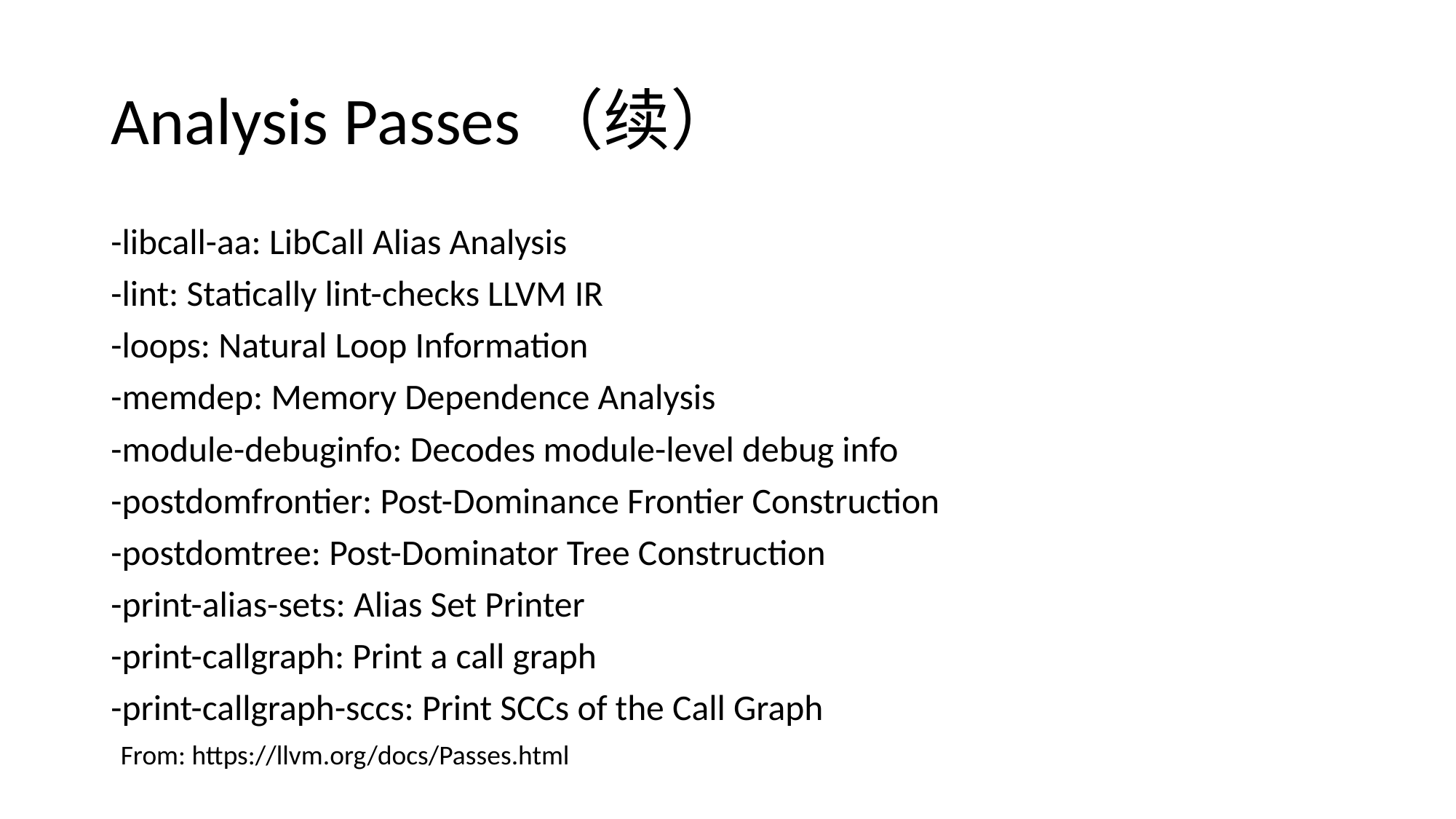

# Analysis Passes（续）
-libcall-aa: LibCall Alias Analysis
-lint: Statically lint-checks LLVM IR
-loops: Natural Loop Information
-memdep: Memory Dependence Analysis
-module-debuginfo: Decodes module-level debug info
-postdomfrontier: Post-Dominance Frontier Construction
-postdomtree: Post-Dominator Tree Construction
-print-alias-sets: Alias Set Printer
-print-callgraph: Print a call graph
-print-callgraph-sccs: Print SCCs of the Call Graph
From: https://llvm.org/docs/Passes.html